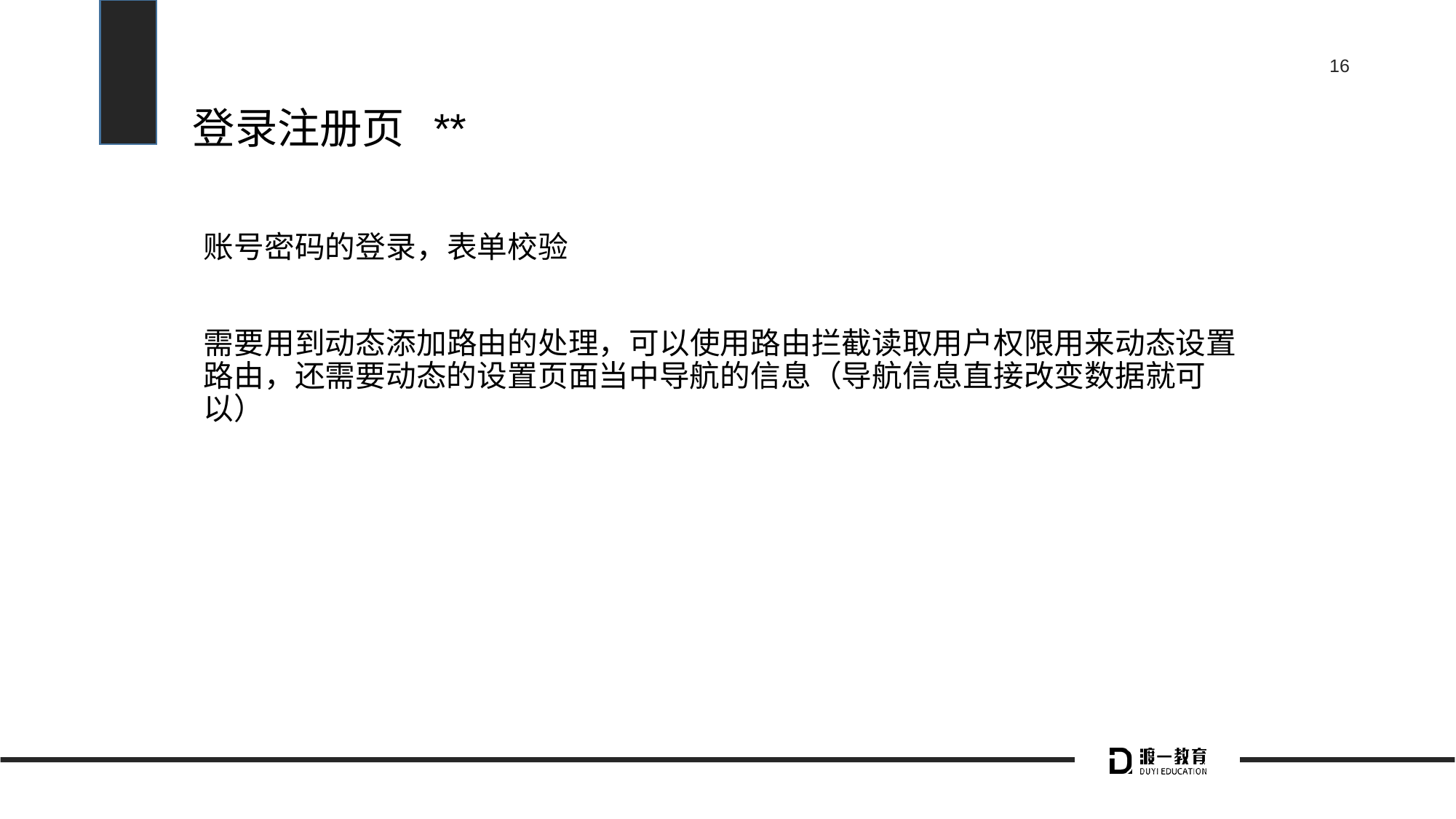

# 登录注册页  **
账号密码的登录，表单校验

需要用到动态添加路由的处理，可以使用路由拦截读取用户权限用来动态设置路由，还需要动态的设置页面当中导航的信息（导航信息直接改变数据就可以）